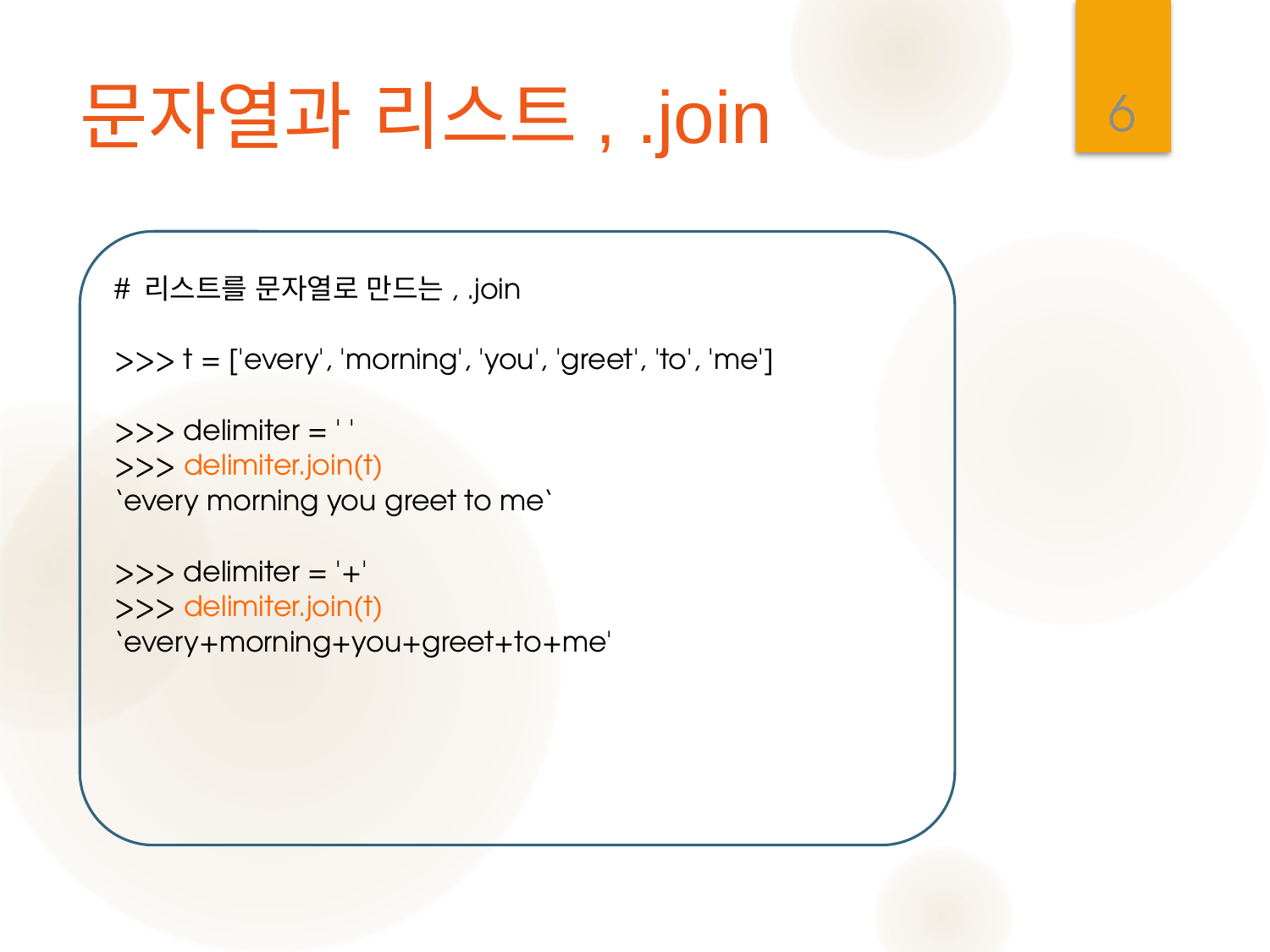

6
# 문자열과 리스트, .join

# 리스트를 문자열로 만드는, .join

>>> t = ['every', 'morning', 'you', 'greet', 'to', 'me']

>>> delimiter = ' '
>>> delimiter.join(t)
‘every morning you greet to me‘

>>> delimiter = '+'
>>> delimiter.join(t)
‘every+morning+you+greet+to+me'